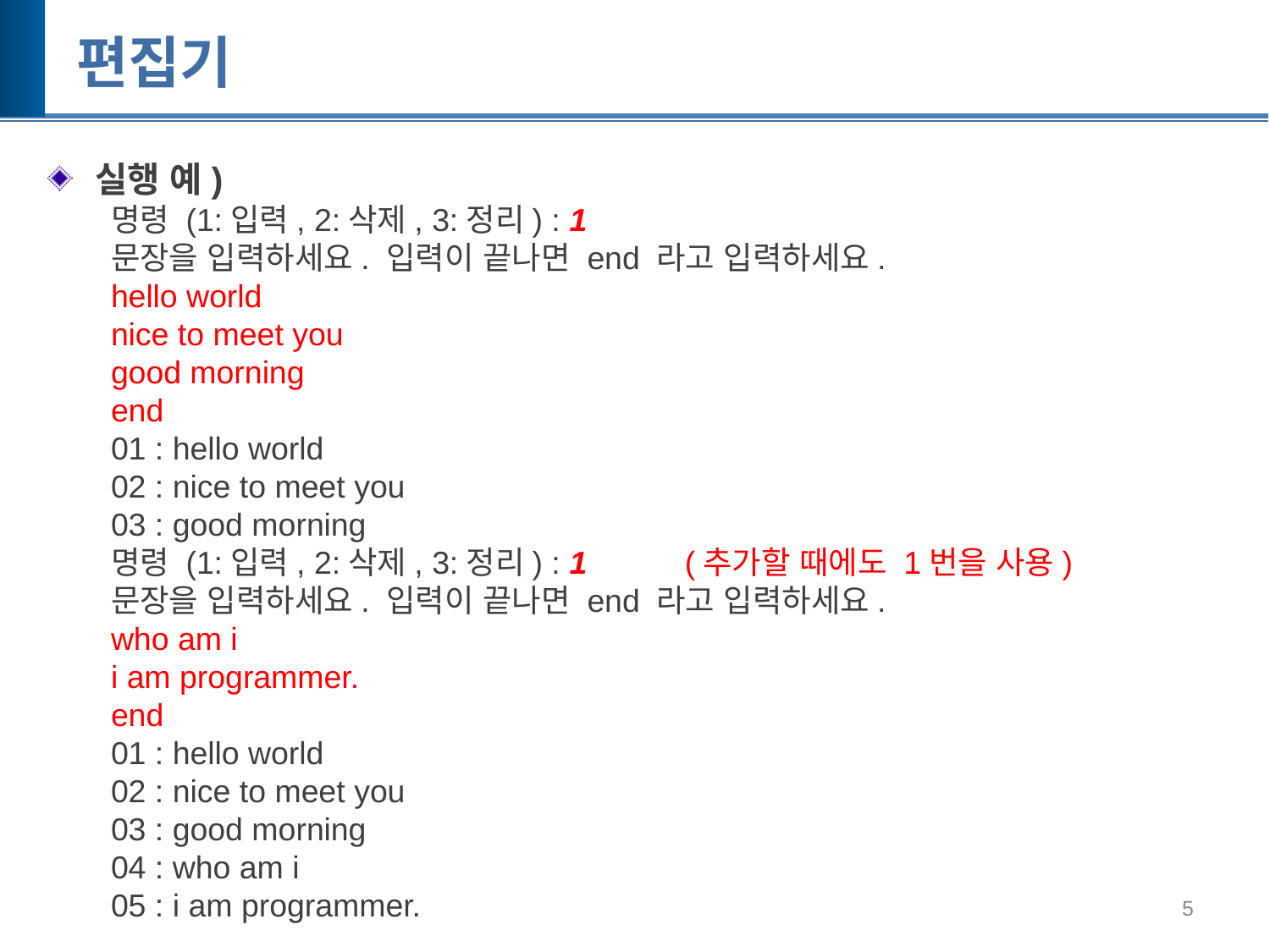

# 편집기
실행 예)
명령 (1:입력, 2:삭제, 3:정리) : 1
문장을 입력하세요. 입력이 끝나면 end 라고 입력하세요.
hello world
nice to meet you
good morning
end
01 : hello world
02 : nice to meet you
03 : good morning
명령 (1:입력, 2:삭제, 3:정리) : 1           (추가할 때에도 1번을 사용)
문장을 입력하세요. 입력이 끝나면 end 라고 입력하세요.
who am i
i am programmer.
end
01 : hello world
02 : nice to meet you
03 : good morning
04 : who am i
05 : i am programmer.

5